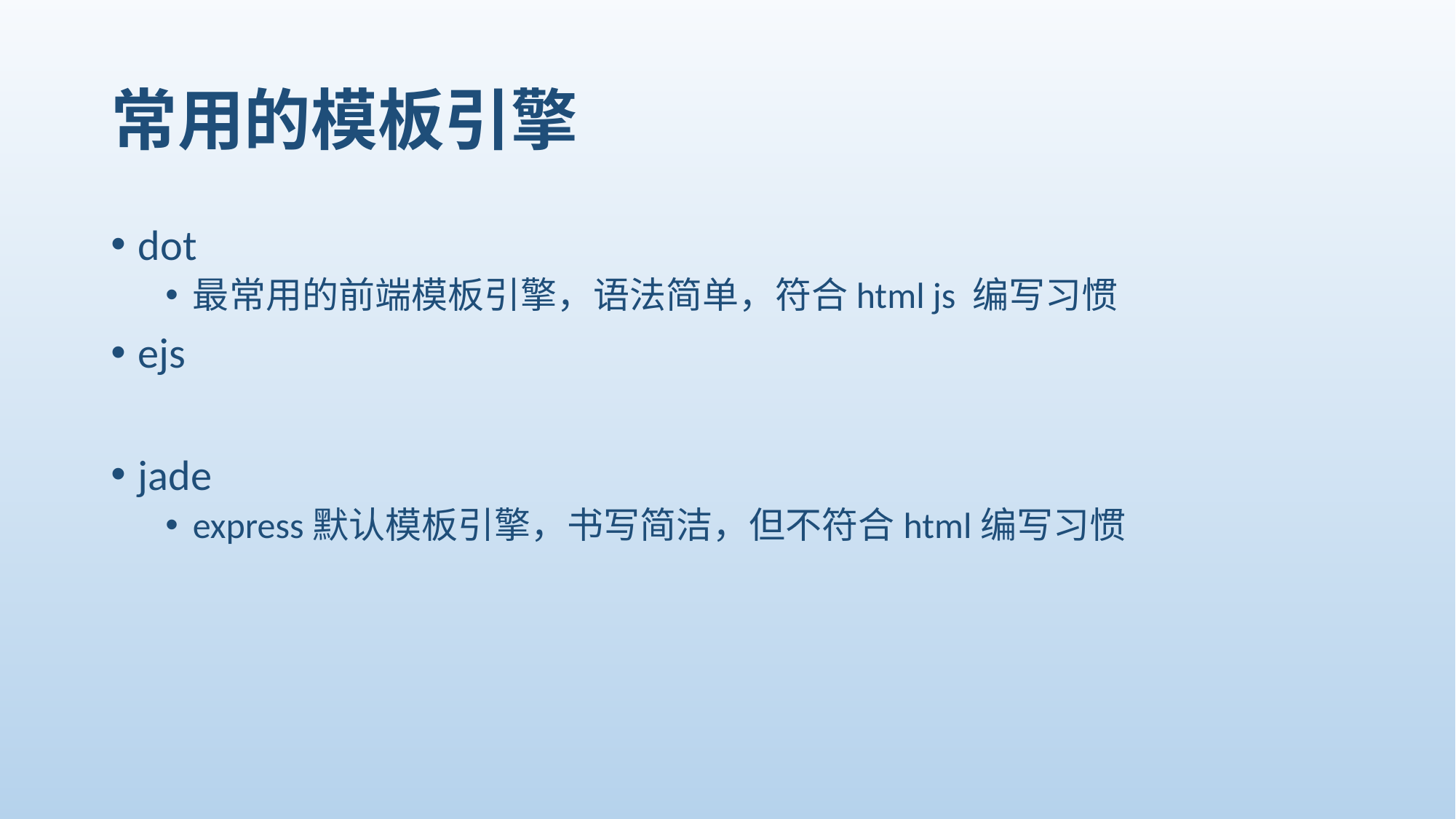

# 常用的模板引擎
dot
最常用的前端模板引擎，语法简单，符合html js 编写习惯
ejs

jade
express默认模板引擎，书写简洁，但不符合html编写习惯